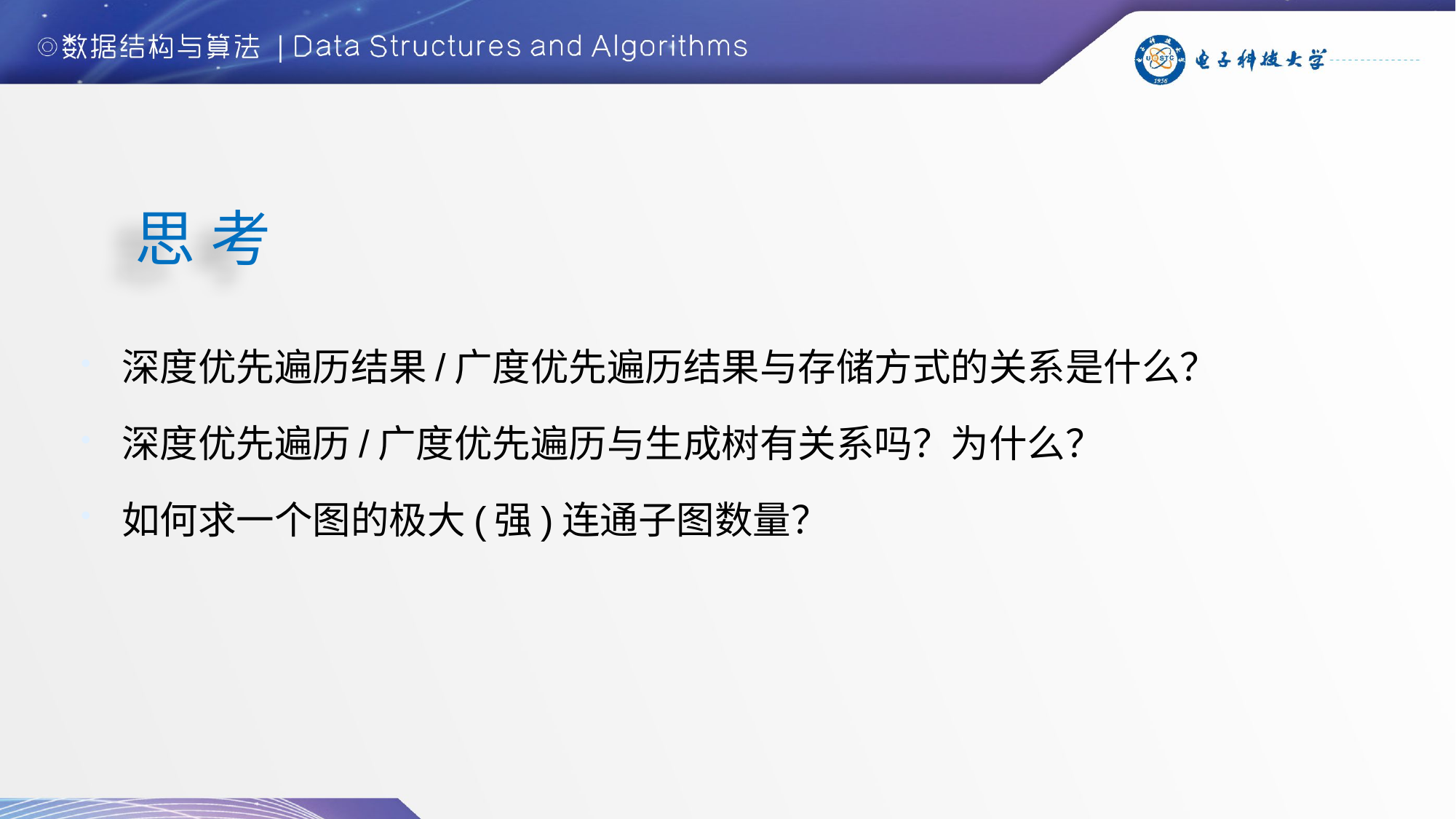

# 思 考
深度优先遍历结果/广度优先遍历结果与存储方式的关系是什么？
深度优先遍历/广度优先遍历与生成树有关系吗？为什么？
如何求一个图的极大(强)连通子图数量？